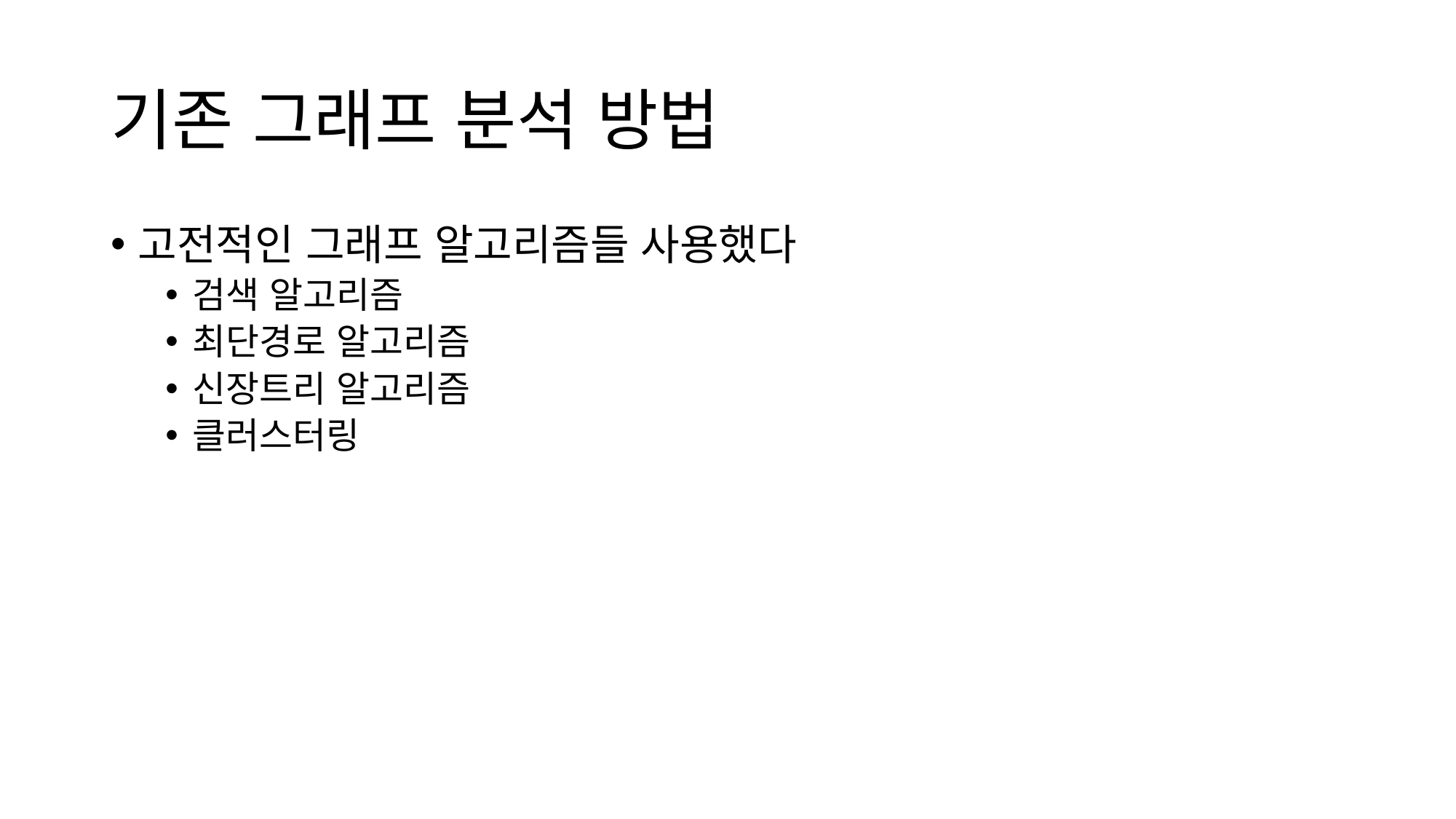

# 기존 그래프 분석 방법
고전적인 그래프 알고리즘들 사용했다
검색 알고리즘
최단경로 알고리즘
신장트리 알고리즘
클러스터링